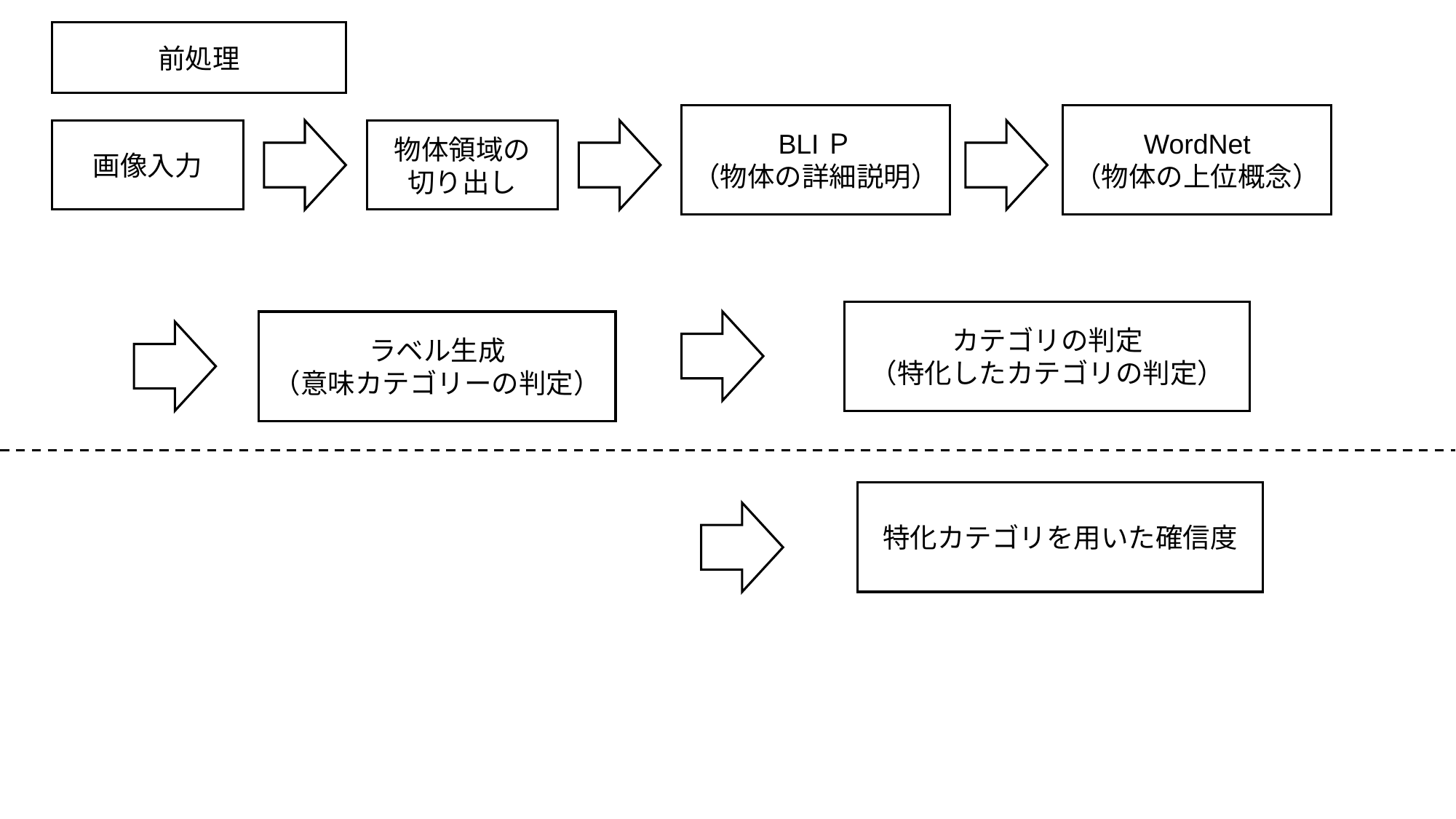

前処理
BLIＰ
（物体の詳細説明）
WordNet
（物体の上位概念）
画像入力

物体領域の
切り出し

カテゴリの判定
（特化したカテゴリの判定）
ラベル生成
（意味カテゴリーの判定）

特化カテゴリを用いた確信度